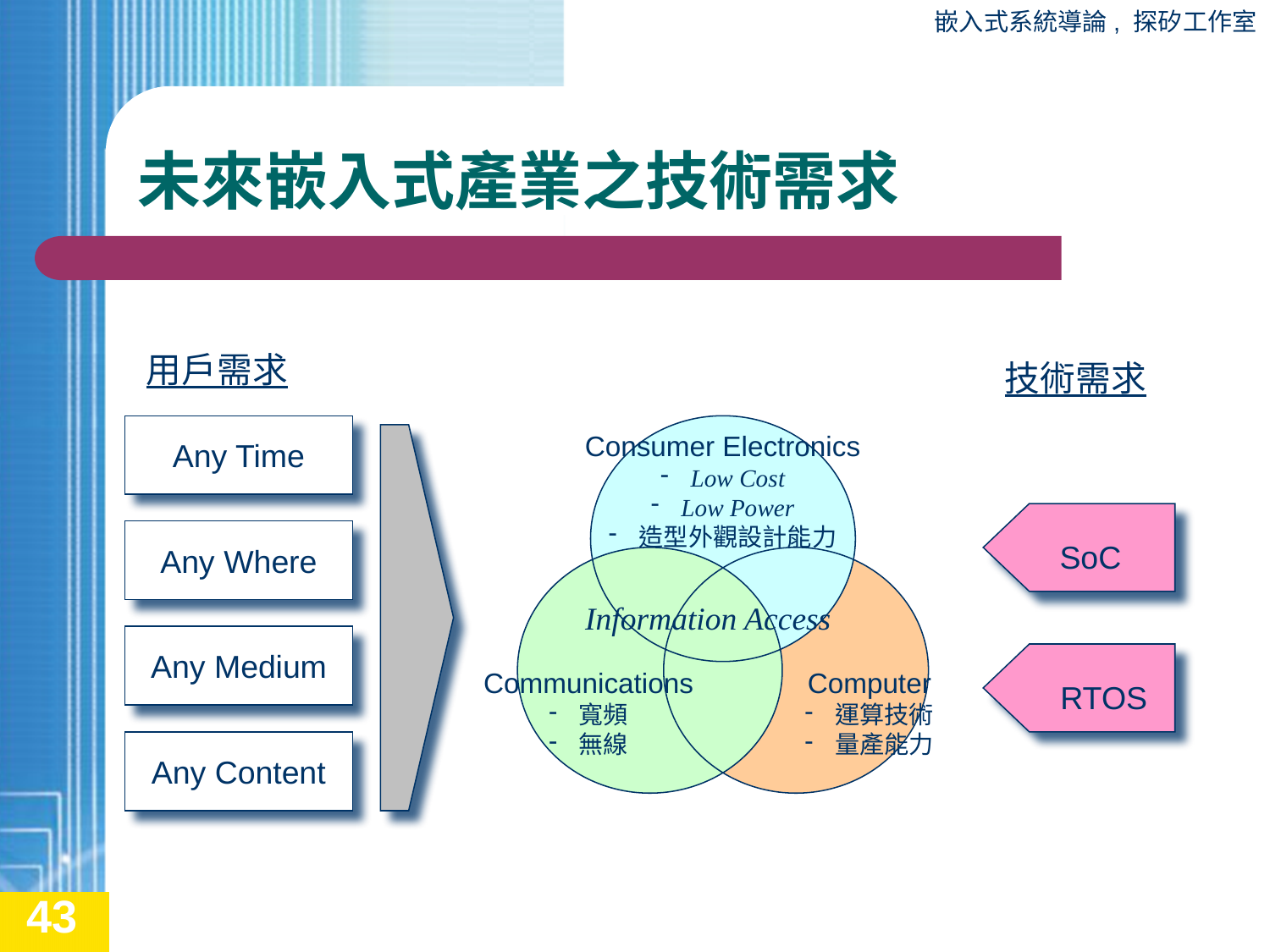

嵌入式系統導論, 探矽工作室
# 未來嵌入式產業之技術需求
用戶需求
技術需求
Any Time

Consumer Electronics
Low Cost
Low Power
造型外觀設計能力

Any Where
SoC

Information Access
Any Medium

Communications
寬頻
無線
Computer
運算技術
量產能力
RTOS
Any Content
43